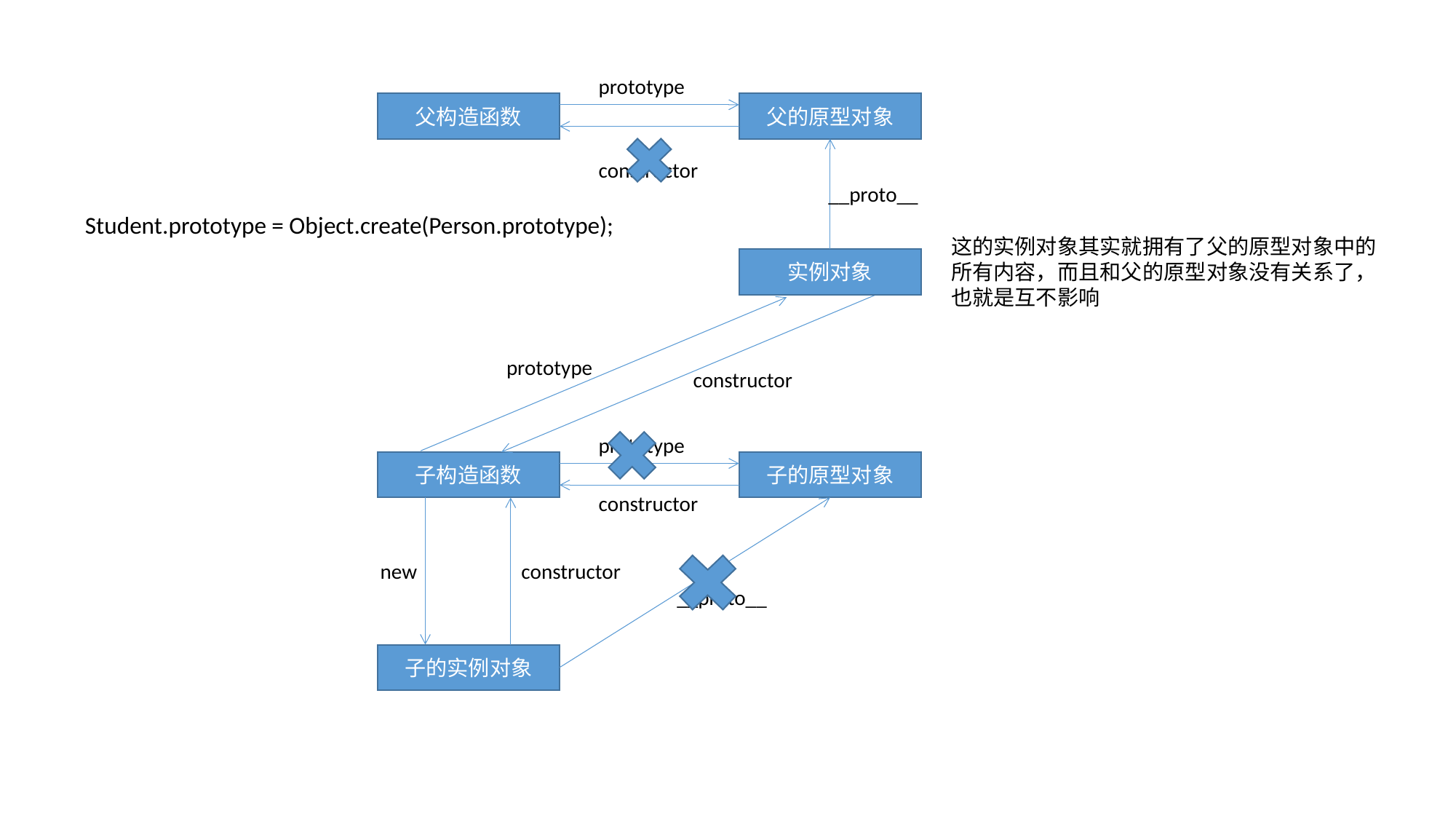

prototype
父构造函数
父的原型对象

constructor
__proto__
Student.prototype = Object.create(Person.prototype);
这的实例对象其实就拥有了父的原型对象中的所有内容，而且和父的原型对象没有关系了，也就是互不影响
实例对象
prototype
constructor

prototype
子构造函数
子的原型对象
constructor

new
constructor
__proto__
子的实例对象